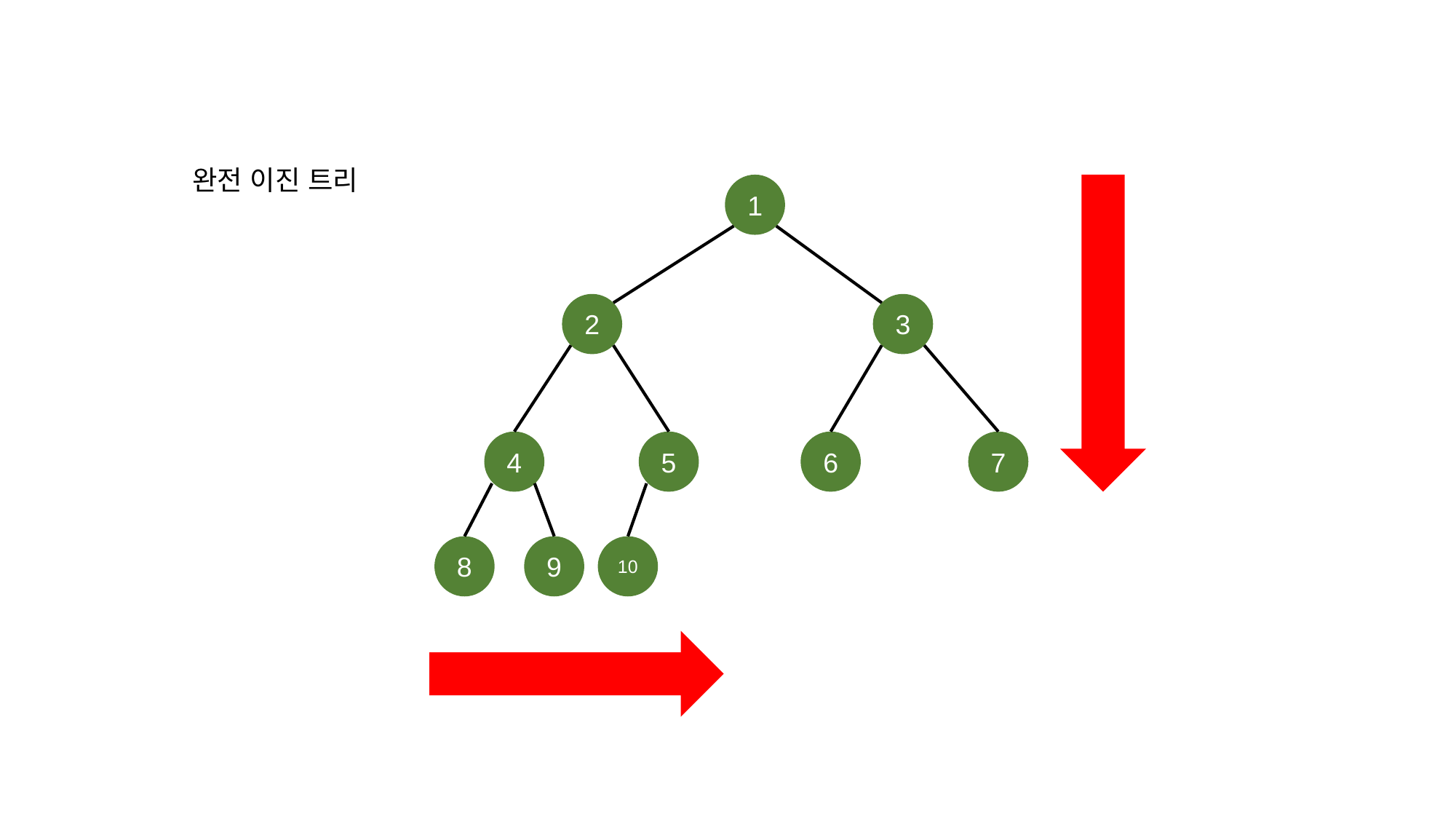

완전 이진 트리
1

2
3
4
5
6
7
8
9
10